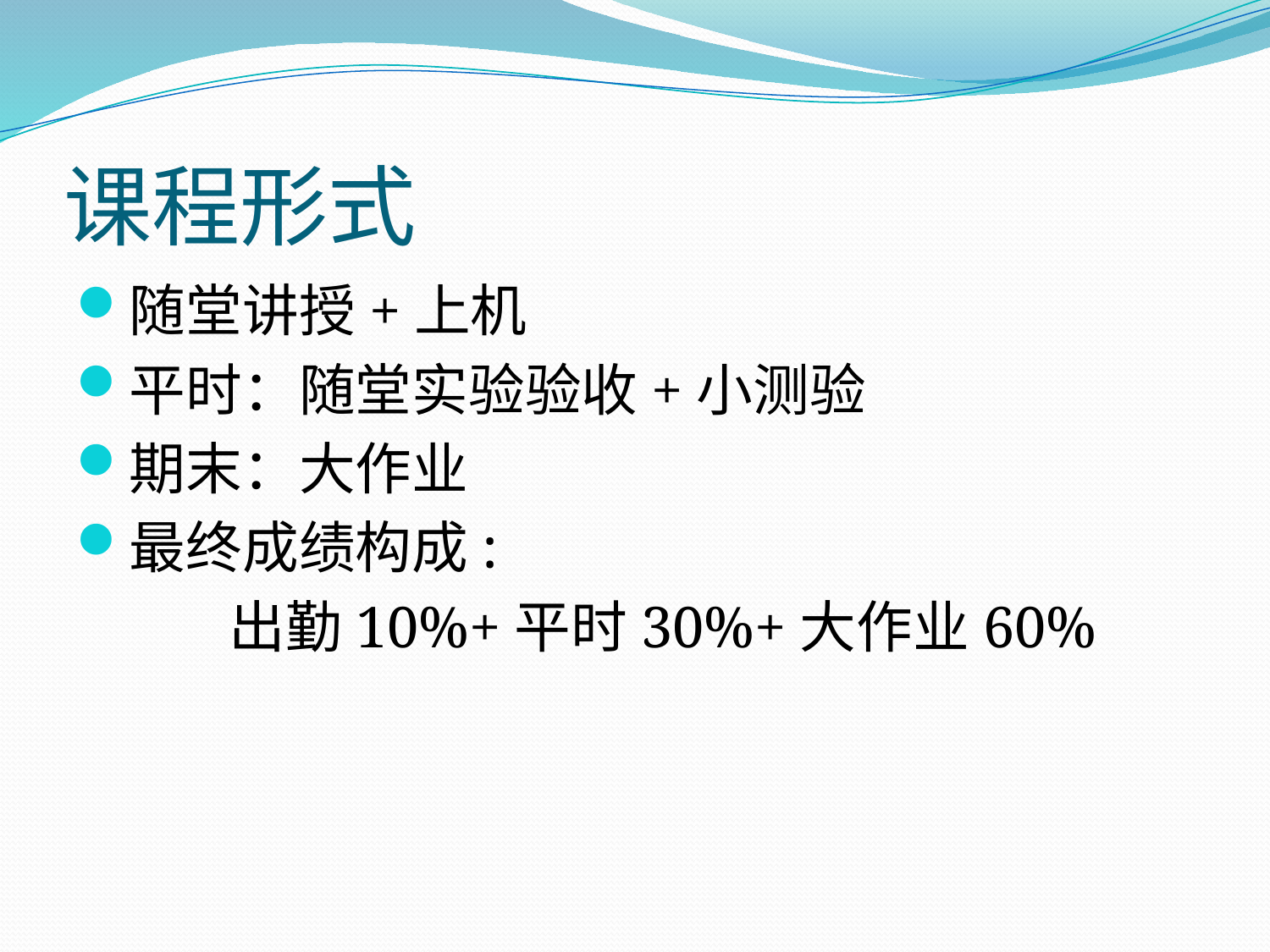

# 课程形式
随堂讲授+上机
平时：随堂实验验收+小测验
期末：大作业
最终成绩构成:
           出勤10%+平时30%+大作业60%